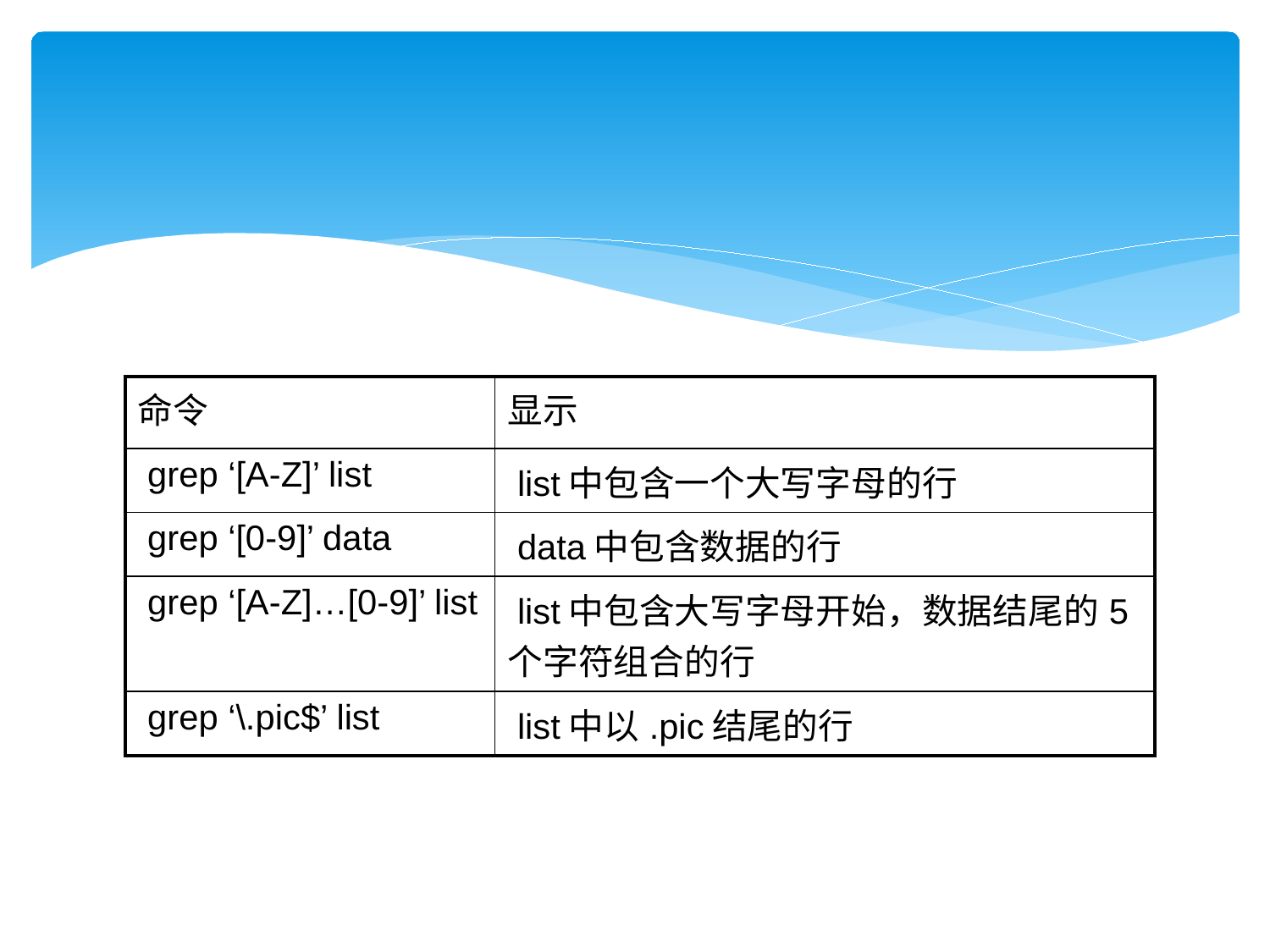

| 命令 | 显示 |
| --- | --- |
| grep ‘[A-Z]’ list | list中包含一个大写字母的行 |
| grep ‘[0-9]’ data | data中包含数据的行 |
| grep ‘[A-Z]…[0-9]’ list | list中包含大写字母开始，数据结尾的5个字符组合的行 |
| grep ‘\.pic$’ list | list中以.pic结尾的行 |